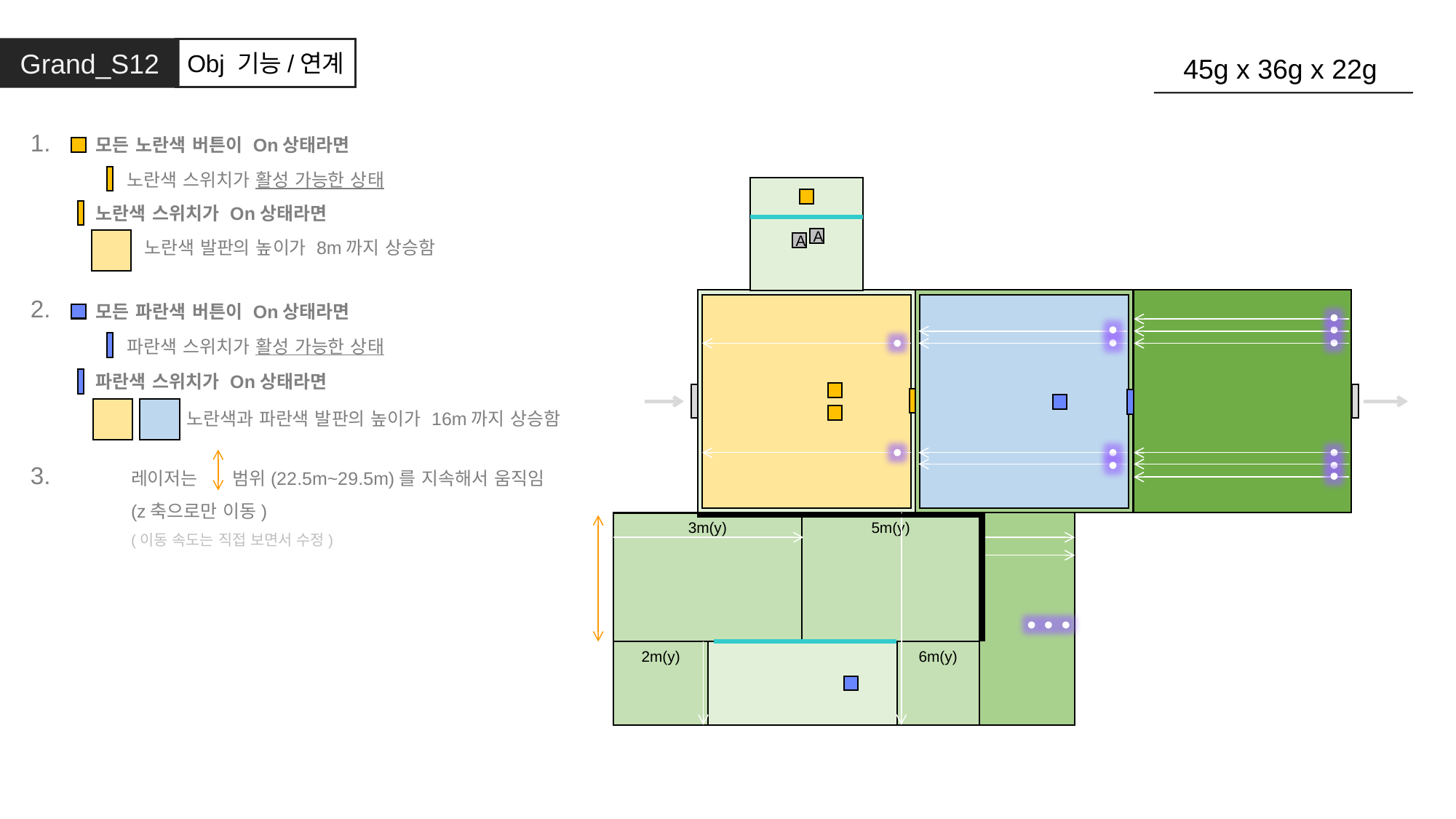

Grand_S12
Obj 기능/연계
45g x 36g x 22g

1.
모든 노란색 버튼이 On상태라면

노란색 스위치가 활성 가능한 상태

노란색 스위치가 On상태라면

노란색 발판의 높이가 8m까지 상승함

A
A

3m(y)
5m(y)

2m(y)

6m(y)

2.
모든 파란색 버튼이 On상태라면

파란색 스위치가 활성 가능한 상태

파란색 스위치가 On상태라면

노란색과 파란색 발판의 높이가 16m까지 상승함
레이저는      범위(22.5m~29.5m)를 지속해서 움직임
(z축으로만 이동)
(이동 속도는 직접 보면서 수정)
3.